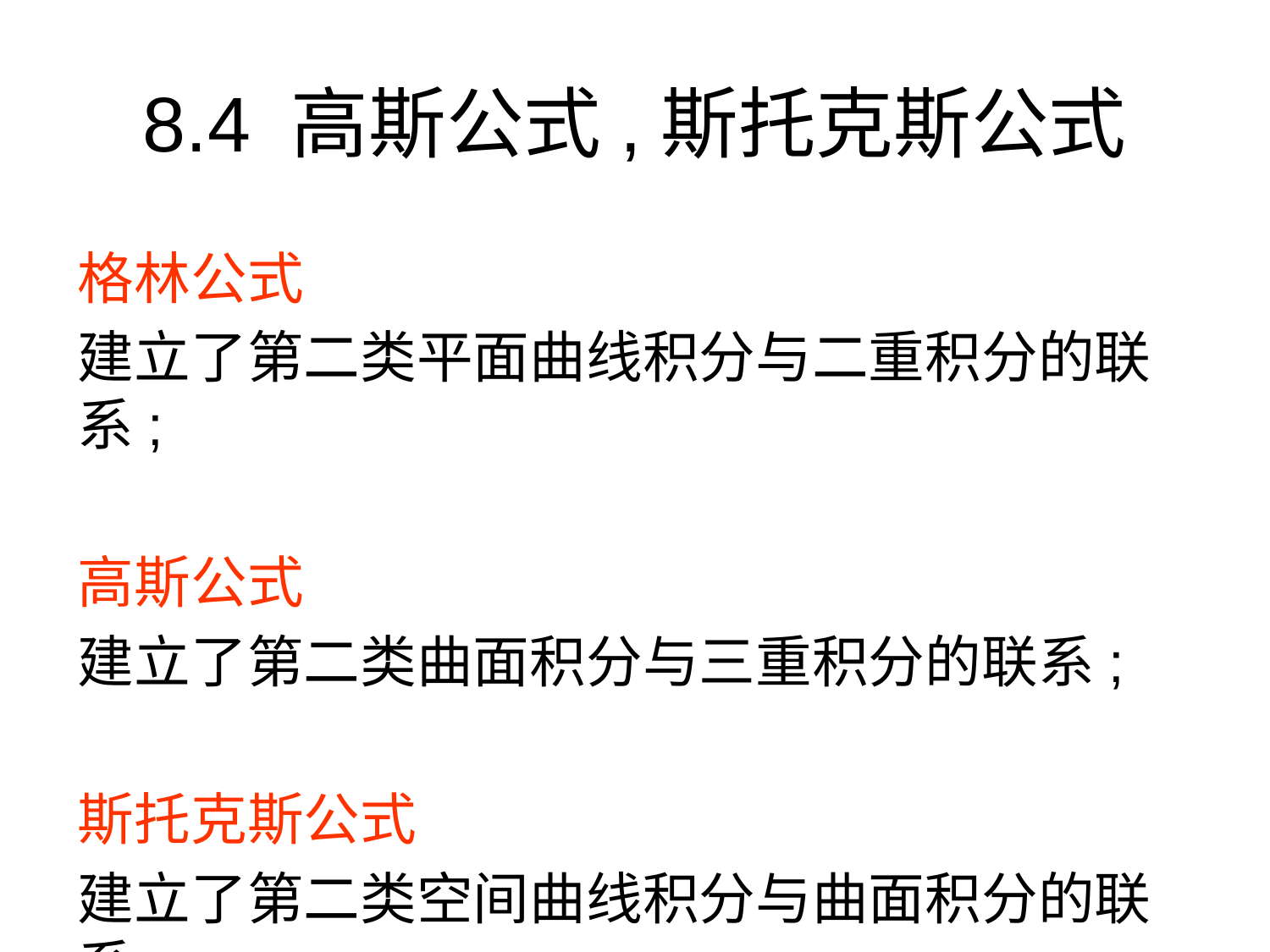

# 8.4 高斯公式,斯托克斯公式
格林公式
建立了第二类平面曲线积分与二重积分的联系;

高斯公式
建立了第二类曲面积分与三重积分的联系;

斯托克斯公式
建立了第二类空间曲线积分与曲面积分的联系.